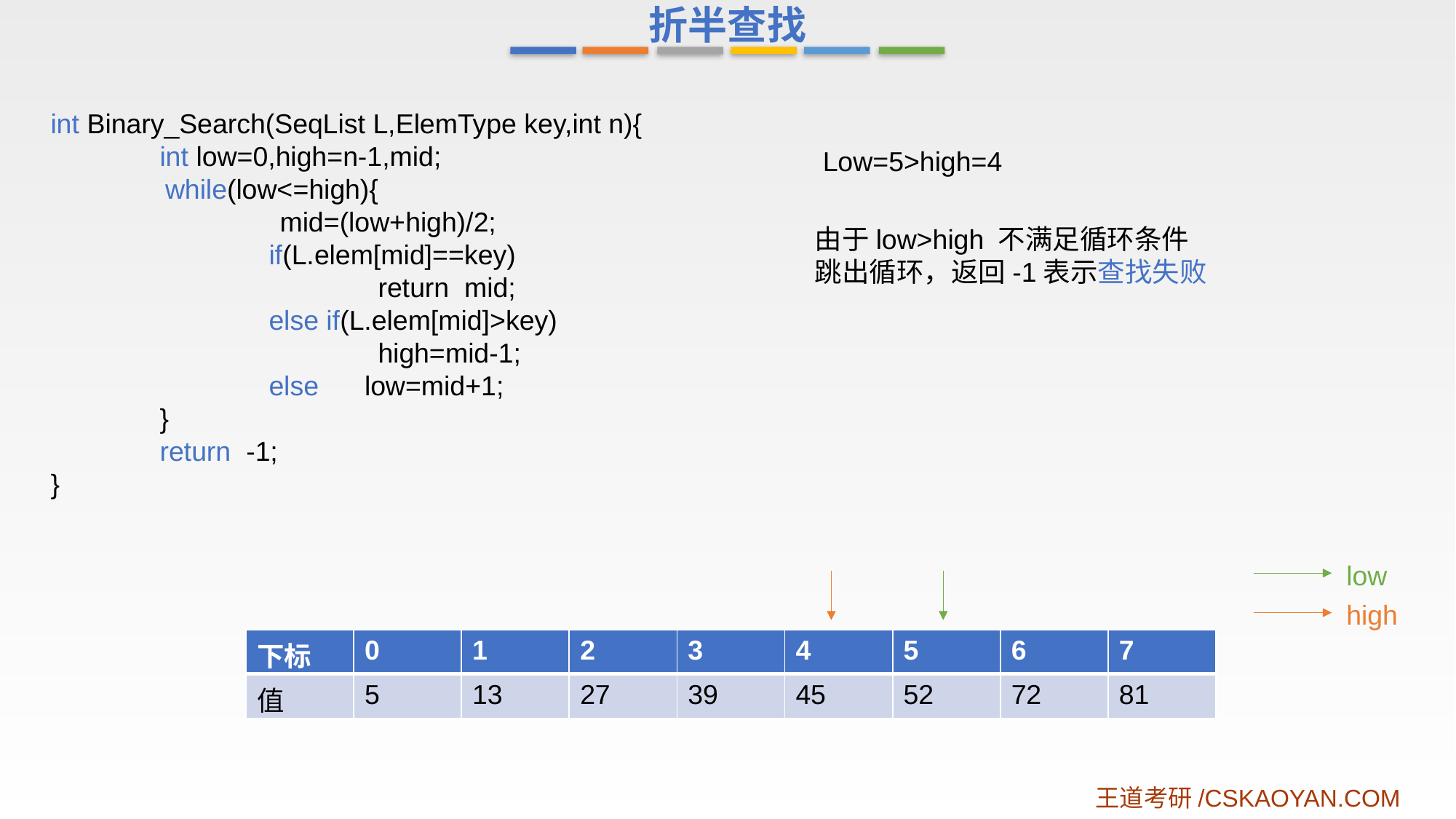

折半查找

int Binary_Search(SeqList L,ElemType key,int n){
	int low=0,high=n-1,mid;
               while(low<=high){
                              mid=(low+high)/2;
		if(L.elem[mid]==key)
			return  mid;
		else if(L.elem[mid]>key)
			high=mid-1;
		else      low=mid+1;
	}
	return  -1;
}
Low=5>high=4
由于low>high 不满足循环条件
跳出循环，返回-1表示查找失败
low
high
| 下标 | 0 | 1 | 2 | 3 | 4 | 5 | 6 | 7 |
| --- | --- | --- | --- | --- | --- | --- | --- | --- |
| 值 | 5 | 13 | 27 | 39 | 45 | 52 | 72 | 81 |
王道考研/CSKAOYAN.COM